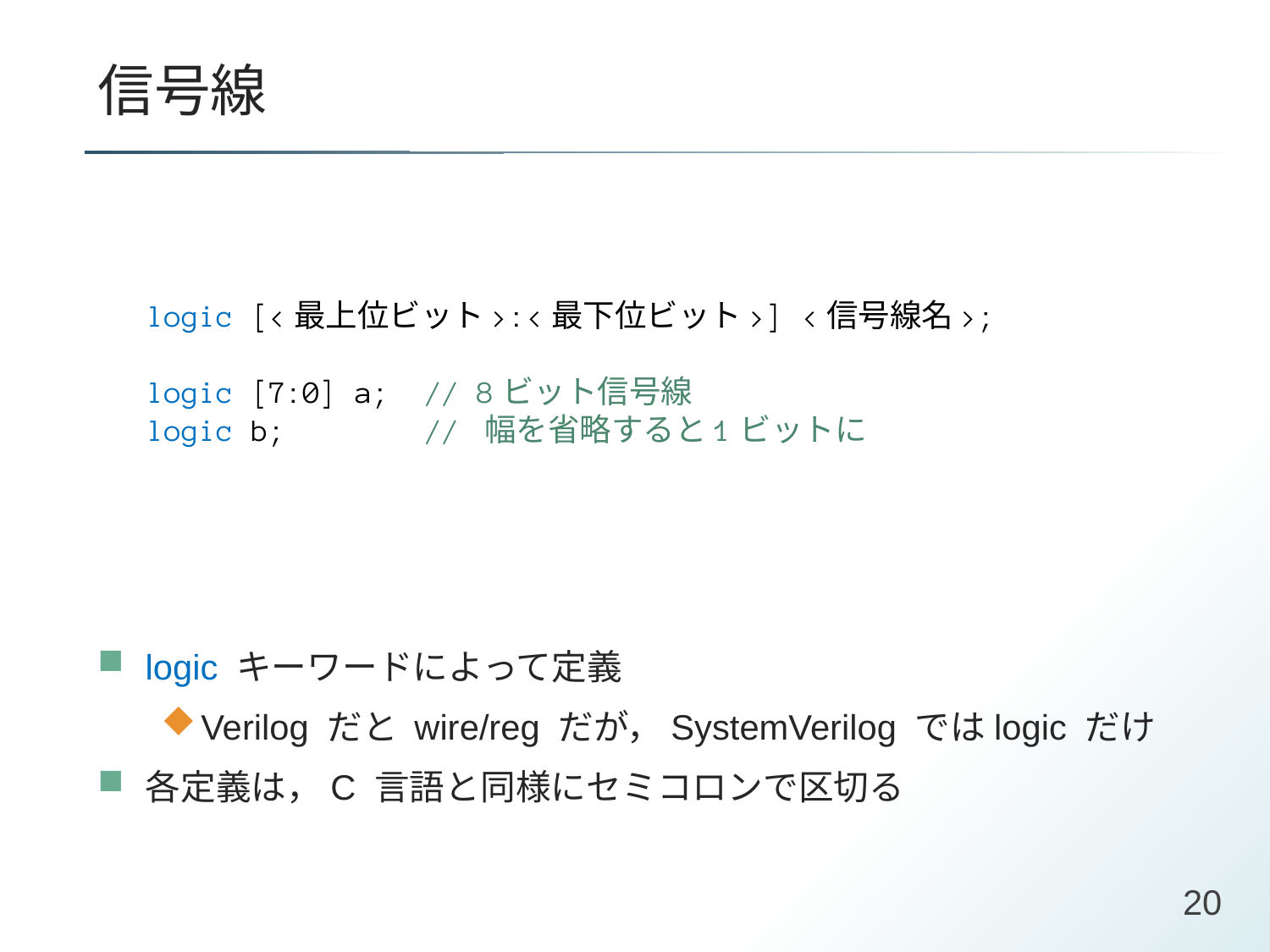

# 信号線

logic [<最上位ビット>:<最下位ビット>] <信号線名>;

logic [7:0] a;  // 8ビット信号線
logic b;        // 幅を省略すると1ビットに

logic キーワードによって定義
Verilog だと wire/reg だが，SystemVerilog ではlogic だけ
各定義は，C 言語と同様にセミコロンで区切る
20